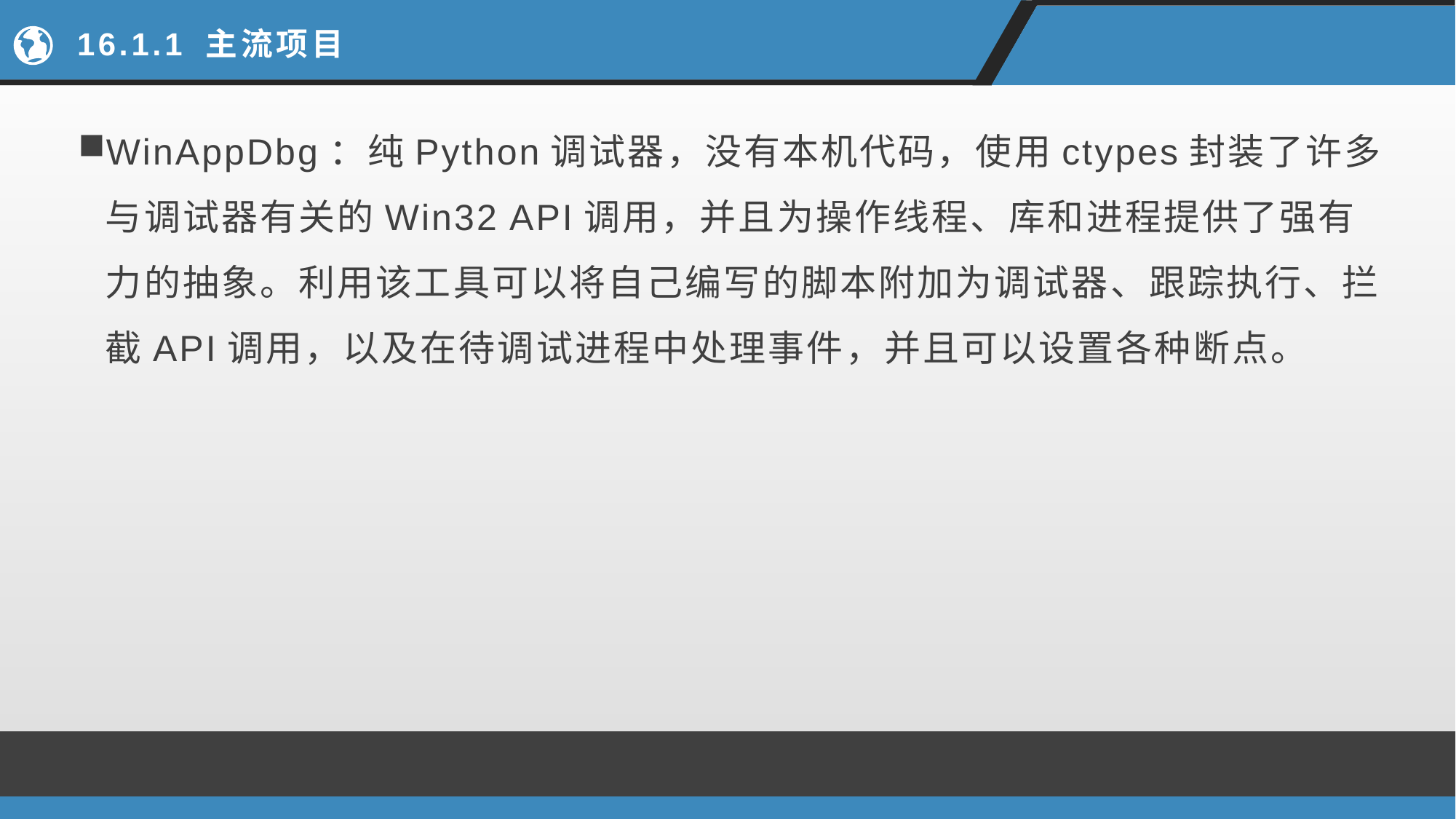

# 16.1.1 主流项目

WinAppDbg：纯Python调试器，没有本机代码，使用ctypes封装了许多与调试器有关的Win32 API调用，并且为操作线程、库和进程提供了强有力的抽象。利用该工具可以将自己编写的脚本附加为调试器、跟踪执行、拦截API调用，以及在待调试进程中处理事件，并且可以设置各种断点。